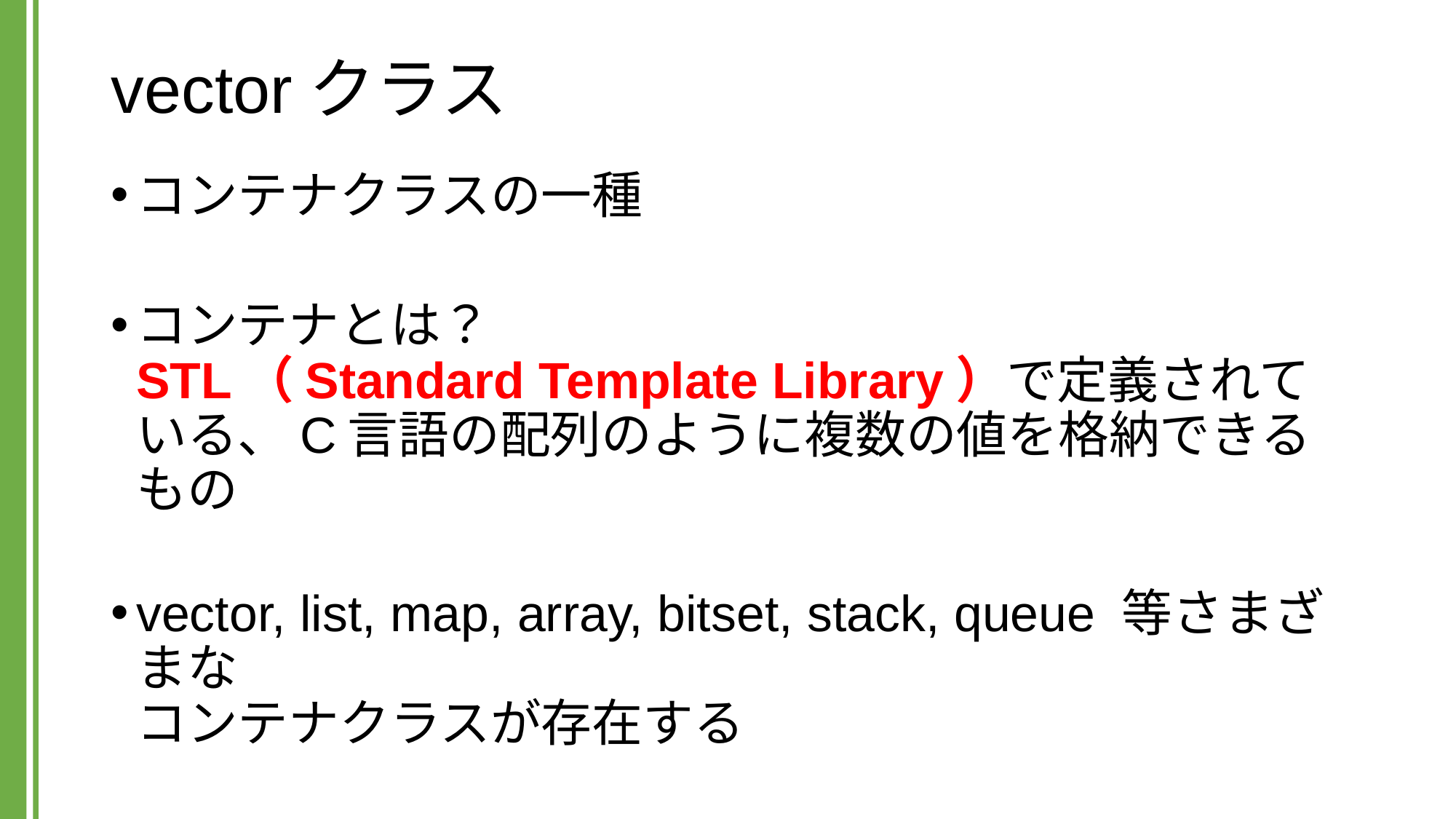

# vectorクラス
コンテナクラスの一種
コンテナとは？
STL（Standard Template Library）で定義されている、C言語の配列のように複数の値を格納できるもの
vector, list, map, array, bitset, stack, queue 等さまざまな
コンテナクラスが存在する